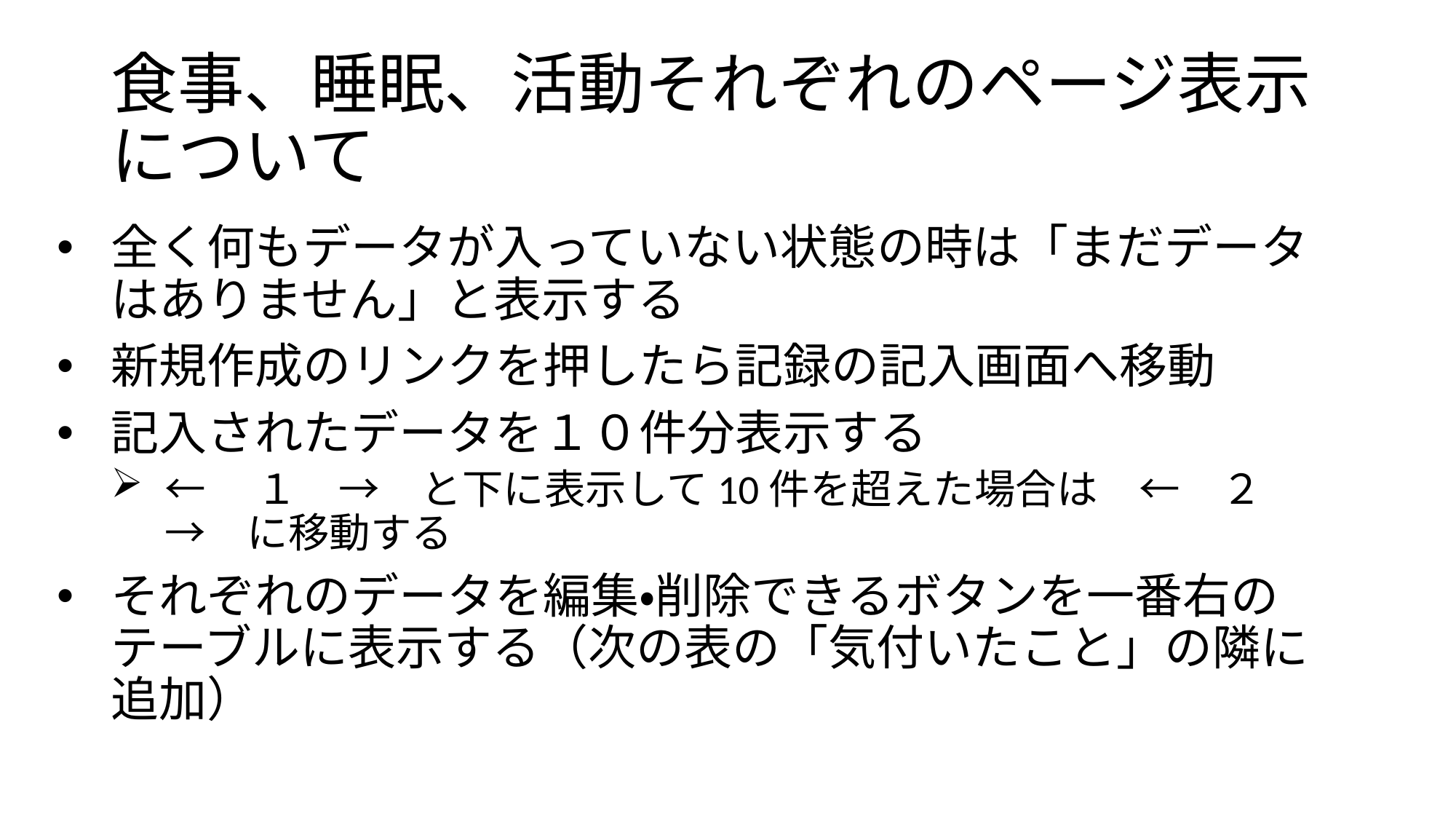

# 食事、睡眠、活動それぞれのページ表示について
全く何もデータが入っていない状態の時は「まだデータはありません」と表示する
新規作成のリンクを押したら記録の記入画面へ移動
記入されたデータを１０件分表示する
←　１　→　と下に表示して10件を超えた場合は　←　２　→　に移動する
それぞれのデータを編集・削除できるボタンを一番右のテーブルに表示する（次の表の「気付いたこと」の隣に追加）